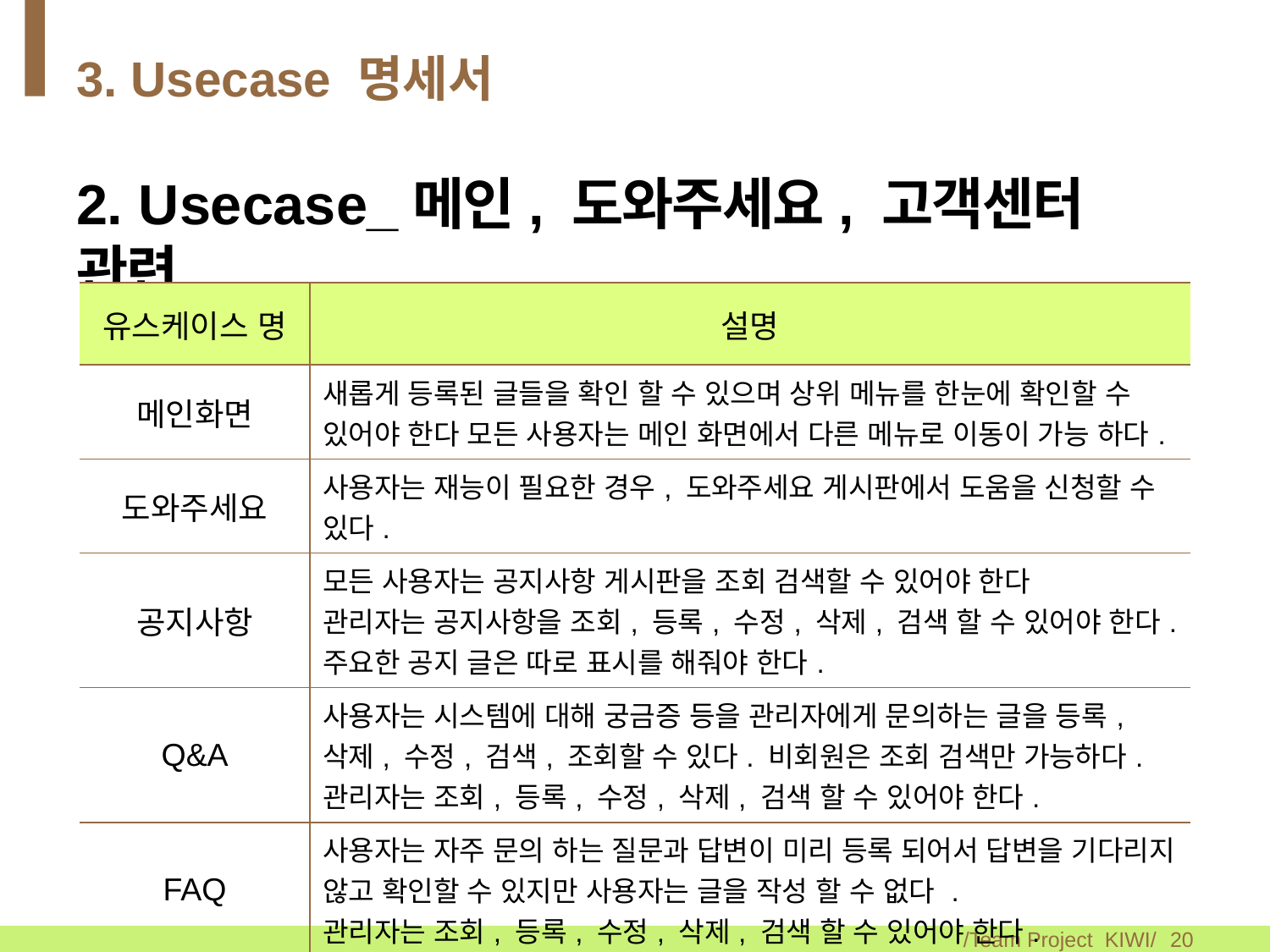

# 3. Usecase 명세서
2. Usecase_메인, 도와주세요, 고객센터 관련
| 유스케이스 명 | 설명 |
| --- | --- |
| 메인화면 | 새롭게 등록된 글들을 확인 할 수 있으며 상위 메뉴를 한눈에 확인할 수 있어야 한다 모든 사용자는 메인 화면에서 다른 메뉴로 이동이 가능 하다. |
| 도와주세요 | 사용자는 재능이 필요한 경우, 도와주세요 게시판에서 도움을 신청할 수 있다. |
| 공지사항 | 모든 사용자는 공지사항 게시판을 조회 검색할 수 있어야 한다 관리자는 공지사항을 조회, 등록, 수정, 삭제, 검색 할 수 있어야 한다. 주요한 공지 글은 따로 표시를 해줘야 한다. |
| Q&A | 사용자는 시스템에 대해 궁금증 등을 관리자에게 문의하는 글을 등록, 삭제, 수정, 검색, 조회할 수 있다. 비회원은 조회 검색만 가능하다. 관리자는 조회, 등록, 수정, 삭제, 검색 할 수 있어야 한다. |
| FAQ | 사용자는 자주 문의 하는 질문과 답변이 미리 등록 되어서 답변을 기다리지 않고 확인할 수 있지만 사용자는 글을 작성 할 수 없다 . 관리자는 조회, 등록, 수정, 삭제, 검색 할 수 있어야 한다. |
/Team Project  KIWI/
20